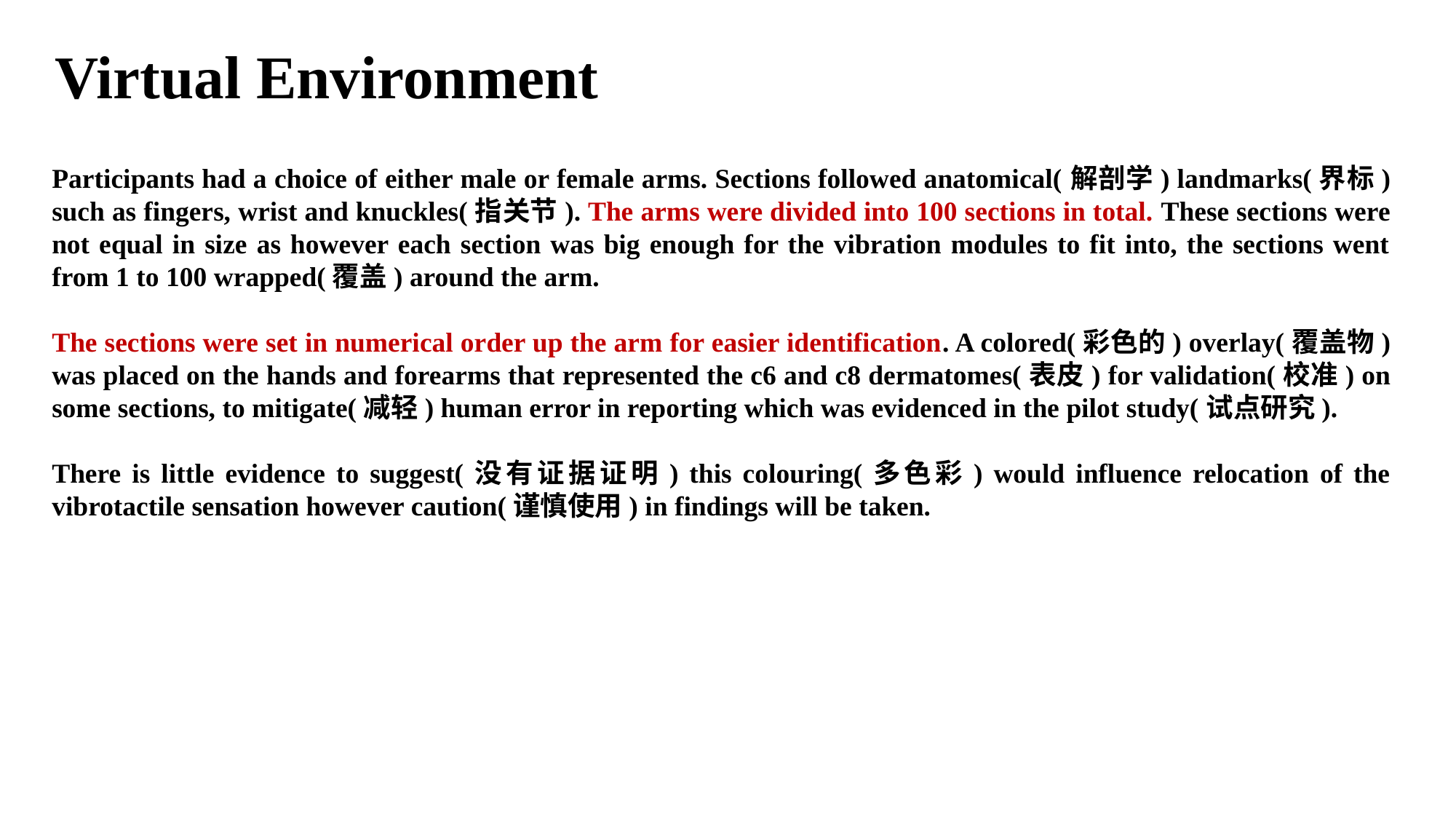

Virtual Environment
Participants had a choice of either male or female arms. Sections followed anatomical(解剖学) landmarks(界标) such as fingers, wrist and knuckles(指关节). The arms were divided into 100 sections in total. These sections were not equal in size as however each section was big enough for the vibration modules to fit into, the sections went from 1 to 100 wrapped(覆盖) around the arm.

The sections were set in numerical order up the arm for easier identification. A colored(彩色的) overlay(覆盖物) was placed on the hands and forearms that represented the c6 and c8 dermatomes(表皮) for validation(校准) on some sections, to mitigate(减轻) human error in reporting which was evidenced in the pilot study(试点研究).

There is little evidence to suggest(没有证据证明) this colouring(多色彩) would influence relocation of the vibrotactile sensation however caution(谨慎使用) in findings will be taken.